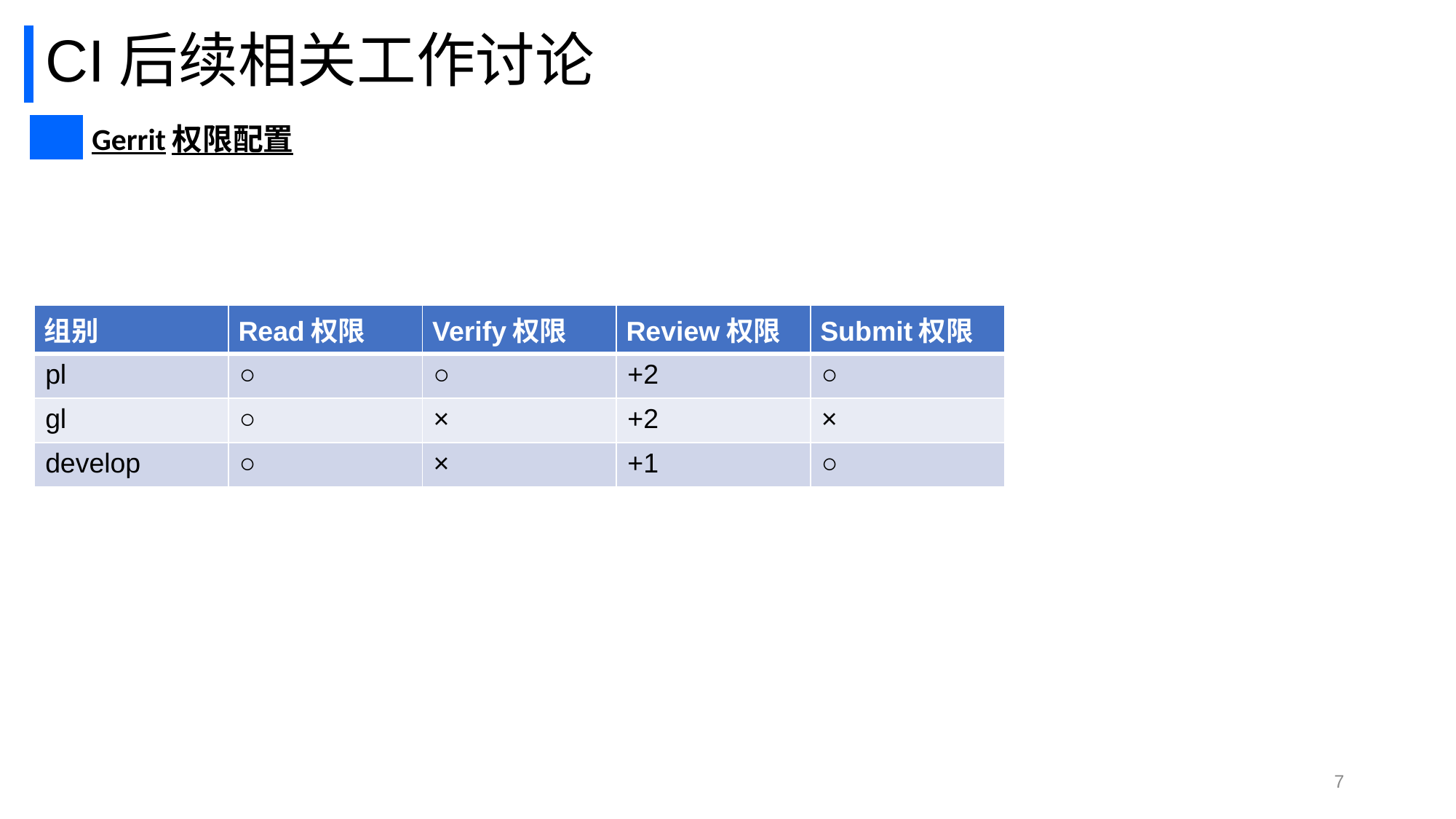

# CI后续相关工作讨论
|  | Gerrit权限配置 |
| --- | --- |

| 组别 | Read权限 | Verify权限 | Review权限 | Submit权限 |
| --- | --- | --- | --- | --- |
| pl | ○ | ○ | +2 | ○ |
| gl | ○ | × | +2 | × |
| develop | ○ | × | +1 | ○ |
7